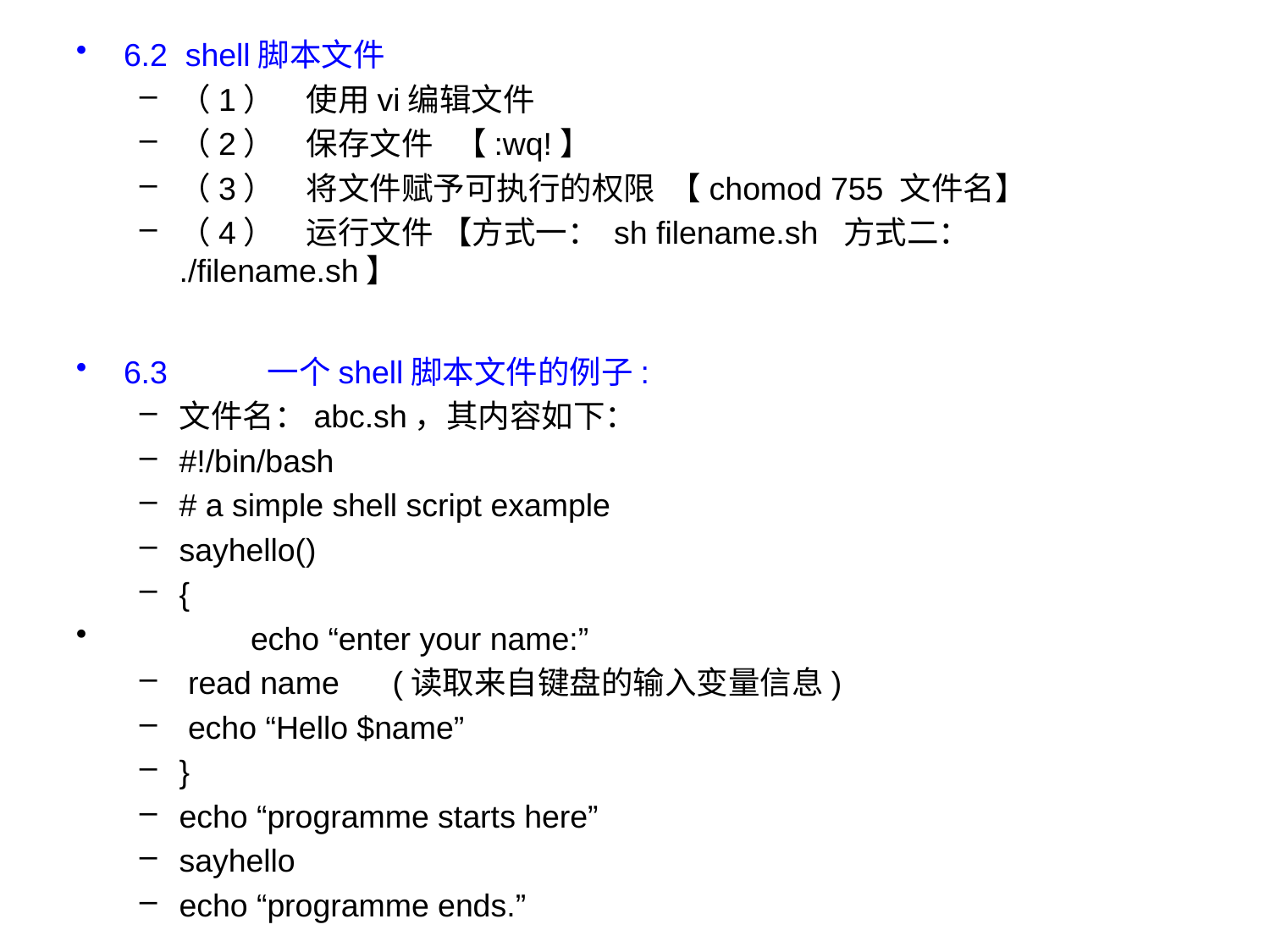

6.2  shell脚本文件
（1）	使用vi编辑文件
（2）	保存文件   【:wq!】
（3）	将文件赋予可执行的权限  【chomod 755 文件名】
（4）	运行文件 【方式一： sh filename.sh  方式二： ./filename.sh】

6.3	 一个shell脚本文件的例子:
文件名：abc.sh，其内容如下：
#!/bin/bash
# a simple shell script example
sayhello()
{
 	echo “enter your name:”
 read name      (读取来自键盘的输入变量信息)
 echo “Hello $name”
}
echo “programme starts here”
sayhello
echo “programme ends.”